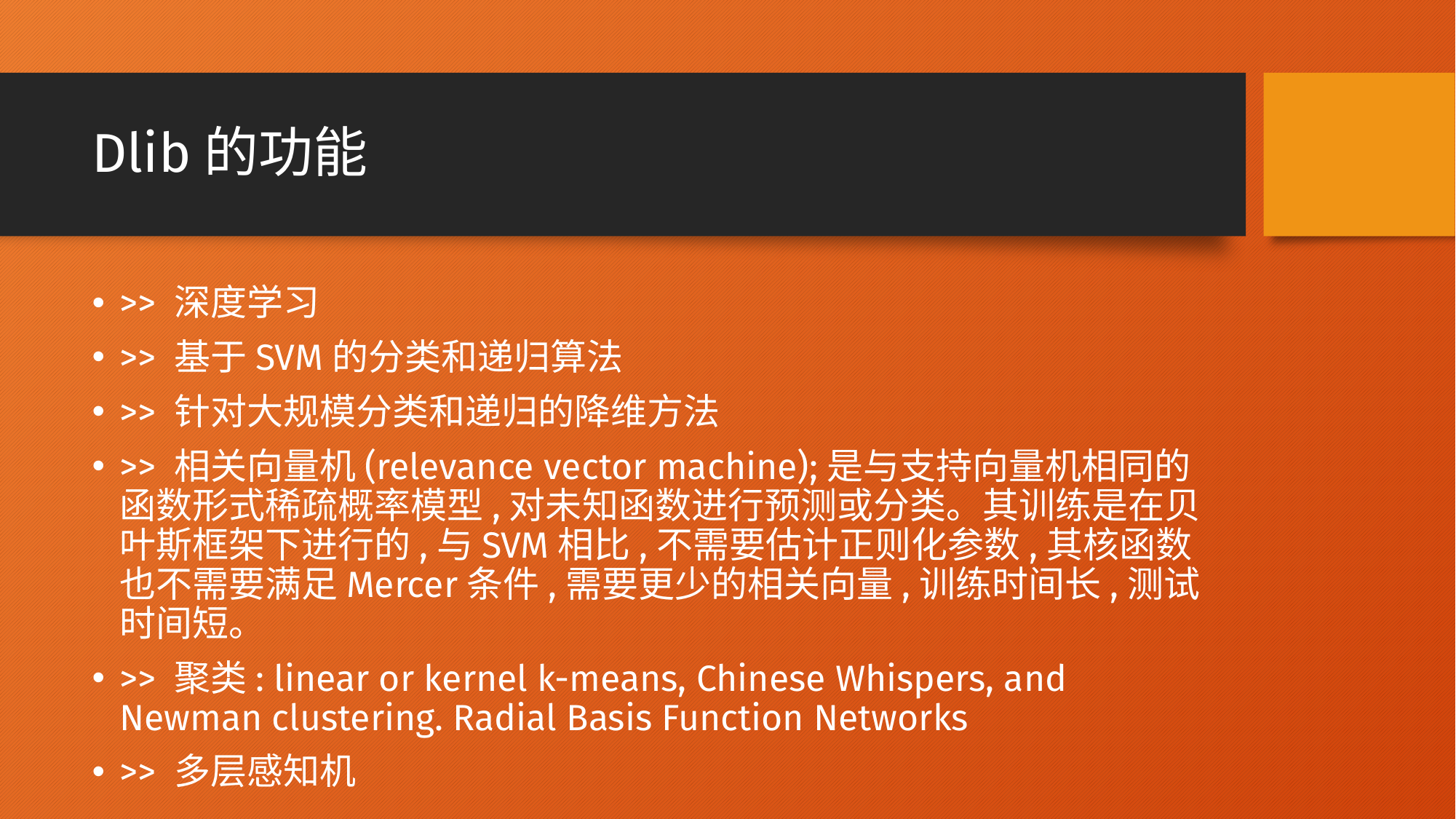

# Dlib的功能
>> 深度学习
>> 基于SVM的分类和递归算法
>> 针对大规模分类和递归的降维方法
>> 相关向量机(relevance vector machine);是与支持向量机相同的函数形式稀疏概率模型,对未知函数进行预测或分类。其训练是在贝叶斯框架下进行的,与SVM相比,不需要估计正则化参数,其核函数也不需要满足Mercer条件,需要更少的相关向量,训练时间长,测试时间短。
>> 聚类: linear or kernel k-means, Chinese Whispers, and Newman clustering. Radial Basis Function Networks
>> 多层感知机